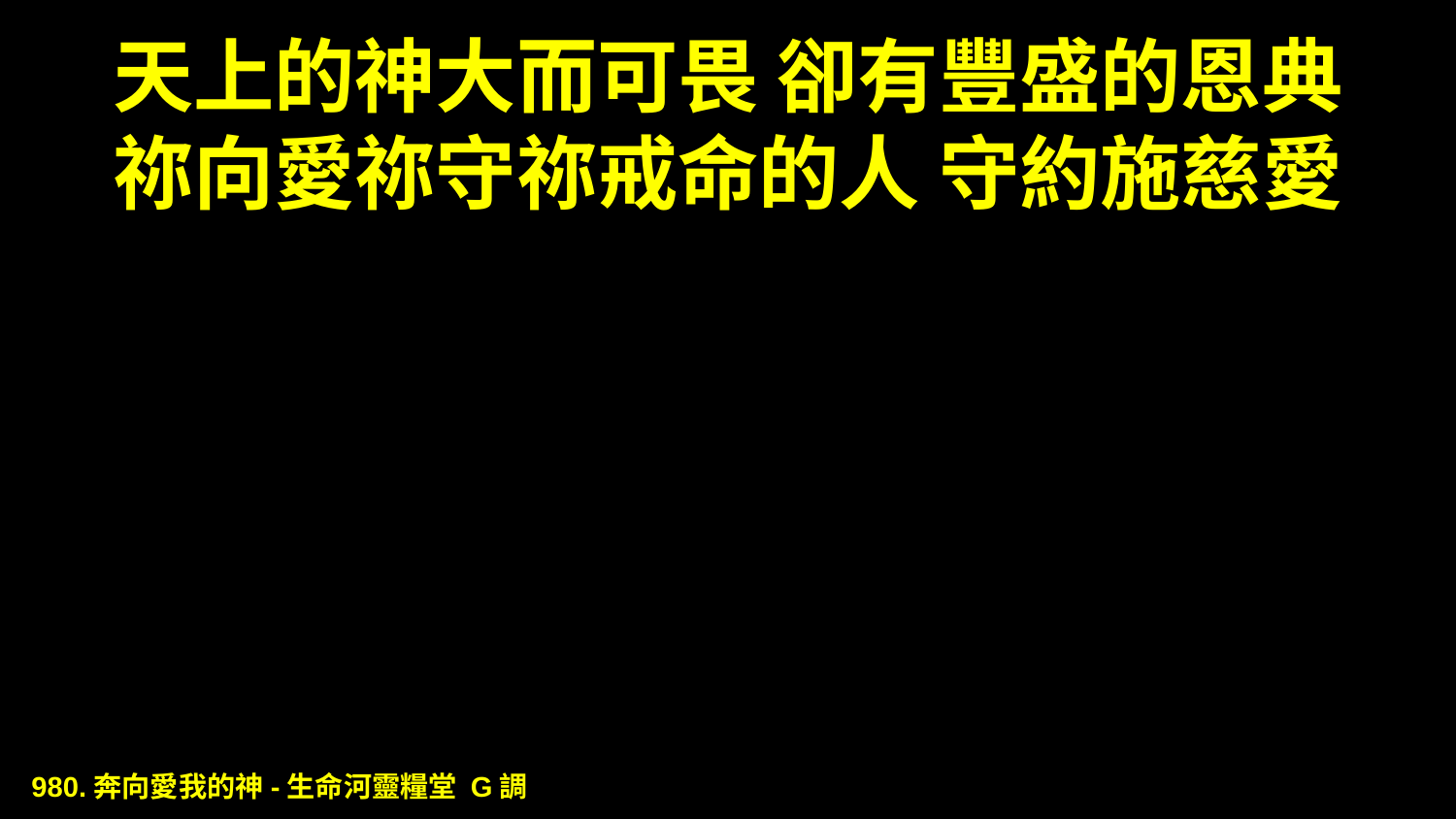

# 天上的神大而可畏 卻有豐盛的恩典 祢向愛祢守祢戒命的人 守約施慈愛
980.奔向愛我的神-生命河靈糧堂 G調